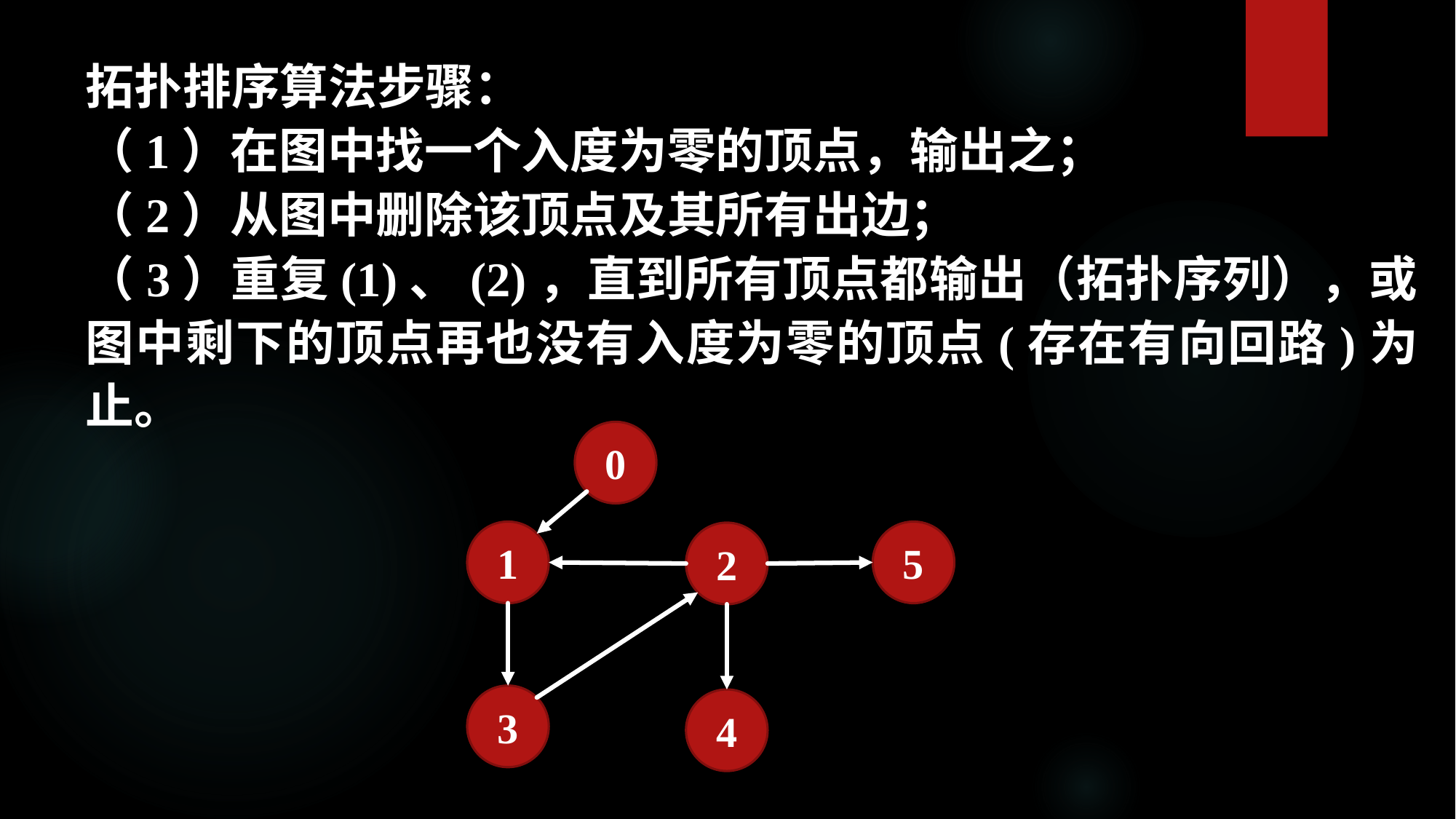

拓扑排序算法步骤：
（1）在图中找一个入度为零的顶点，输出之；
（2）从图中删除该顶点及其所有出边；
（3）重复(1)、(2)，直到所有顶点都输出（拓扑序列），或图中剩下的顶点再也没有入度为零的顶点(存在有向回路)为止。
0
5
1
2
3
4